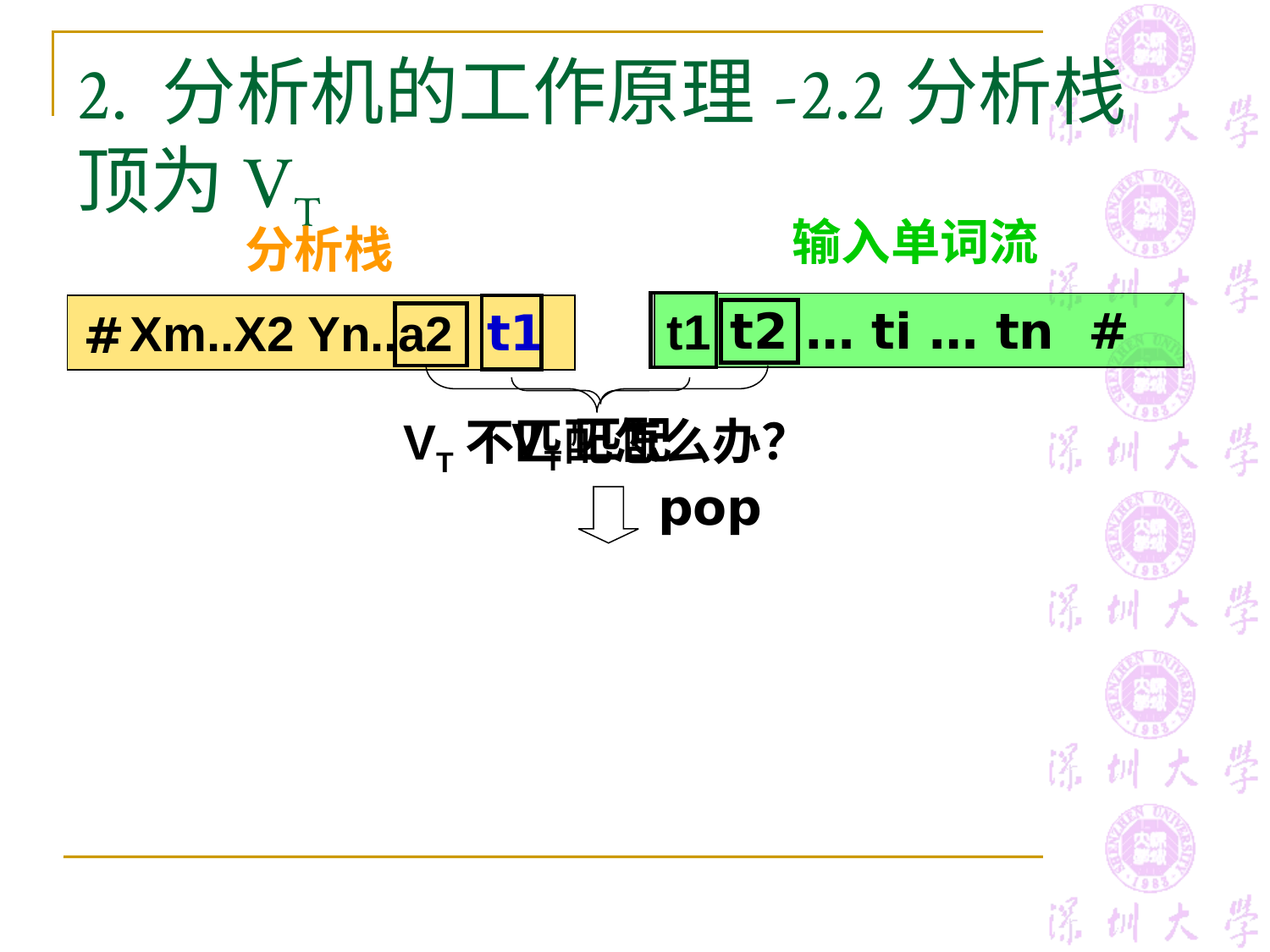

# 2. 分析机的工作原理-2.2分析栈顶为VT
输入单词流
分析栈

VT匹配

    t2 … ti … tn  #
t1

#

VT不匹配怎么办？
t1
Xm..X2 Yn..a2
pop